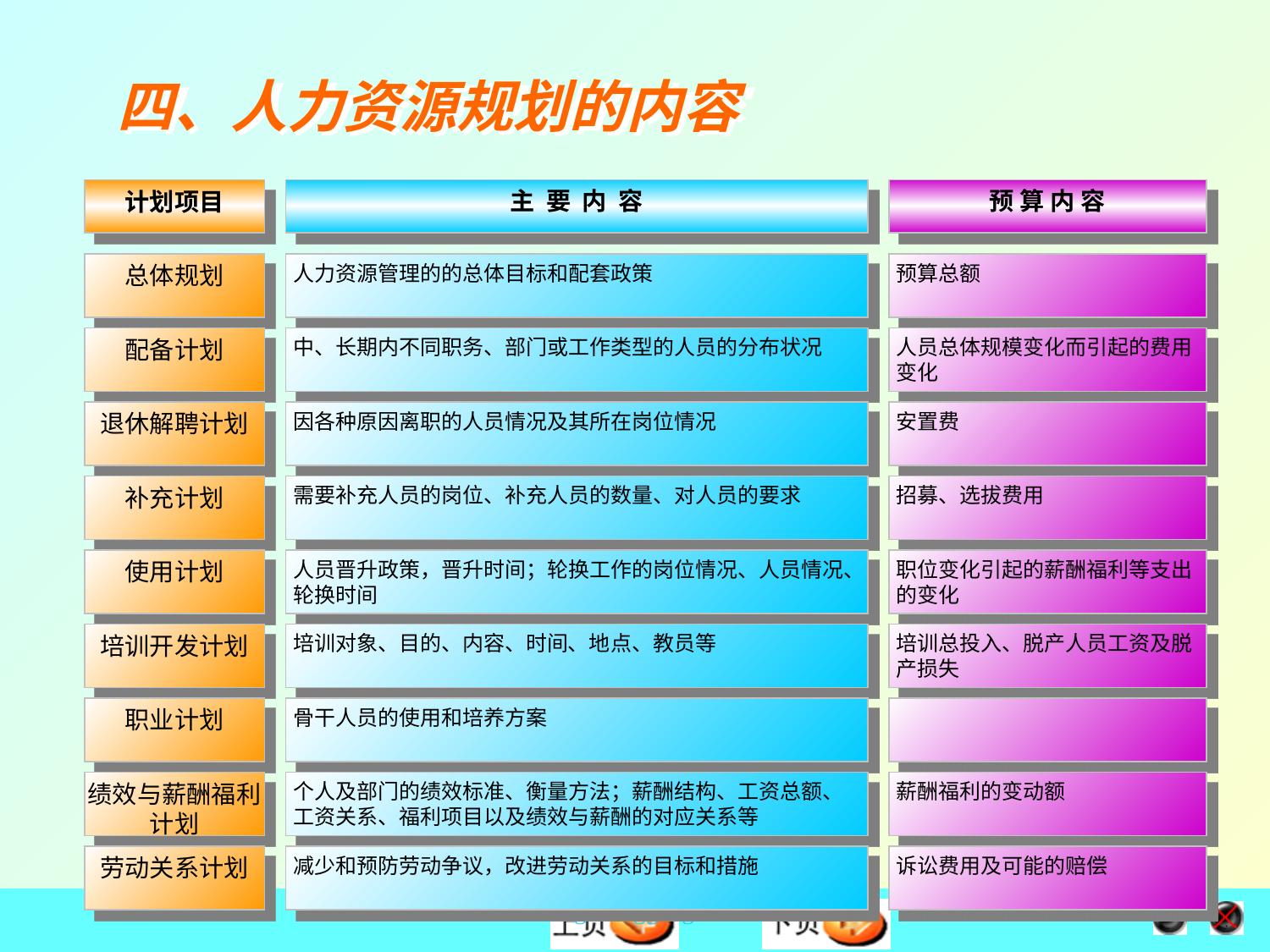

# 四、人力资源规划的内容
计划项目
主  要  内  容
预 算 内 容
总体规划
人力资源管理的的总体目标和配套政策
预算总额
配备计划
中、长期内不同职务、部门或工作类型的人员的分布状况
人员总体规模变化而引起的费用变化
退休解聘计划
因各种原因离职的人员情况及其所在岗位情况
安置费
补充计划
需要补充人员的岗位、补充人员的数量、对人员的要求
招募、选拔费用
使用计划
人员晋升政策，晋升时间；轮换工作的岗位情况、人员情况、轮换时间
职位变化引起的薪酬福利等支出的变化
培训开发计划
培训对象、目的、内容、时间、地点、教员等
培训总投入、脱产人员工资及脱产损失
职业计划
骨干人员的使用和培养方案

绩效与薪酬福利计划
个人及部门的绩效标准、衡量方法；薪酬结构、工资总额、工资关系、福利项目以及绩效与薪酬的对应关系等
薪酬福利的变动额
劳动关系计划
减少和预防劳动争议，改进劳动关系的目标和措施
诉讼费用及可能的赔偿
wangchenggang